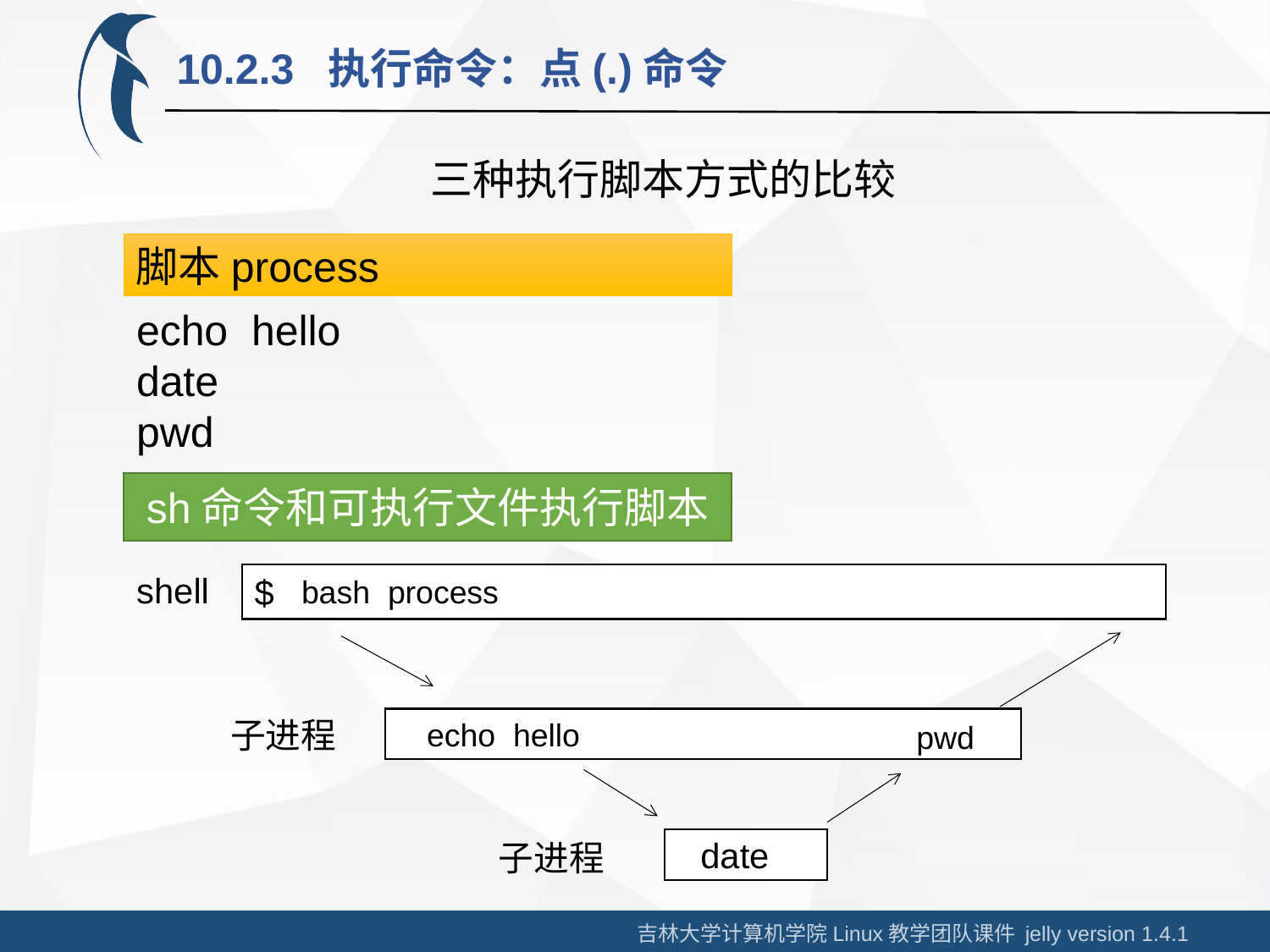

10.2.3  执行命令：点(.)命令
三种执行脚本方式的比较
脚本process
echo  hello
date
pwd
sh命令和可执行文件执行脚本
shell
$
bash  process
子进程
echo  hello

pwd
date
子进程